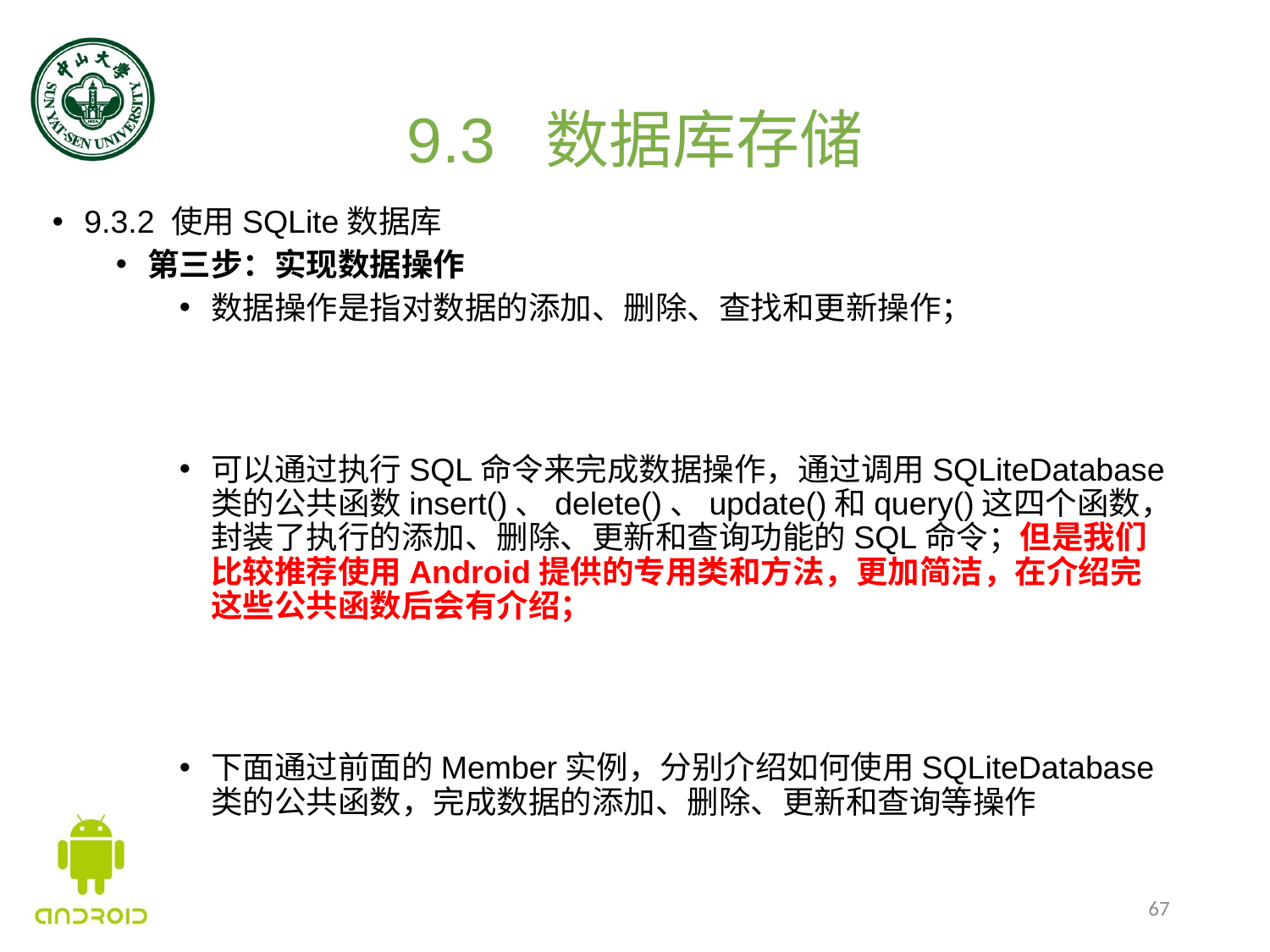

# 9.3  数据库存储
9.3.2 使用SQLite数据库
第三步：实现数据操作
数据操作是指对数据的添加、删除、查找和更新操作；

可以通过执行SQL命令来完成数据操作，通过调用SQLiteDatabase类的公共函数insert()、delete()、update()和query()这四个函数，封装了执行的添加、删除、更新和查询功能的SQL命令；但是我们比较推荐使用Android提供的专用类和方法，更加简洁，在介绍完这些公共函数后会有介绍；

下面通过前面的Member实例，分别介绍如何使用SQLiteDatabase类的公共函数，完成数据的添加、删除、更新和查询等操作

67